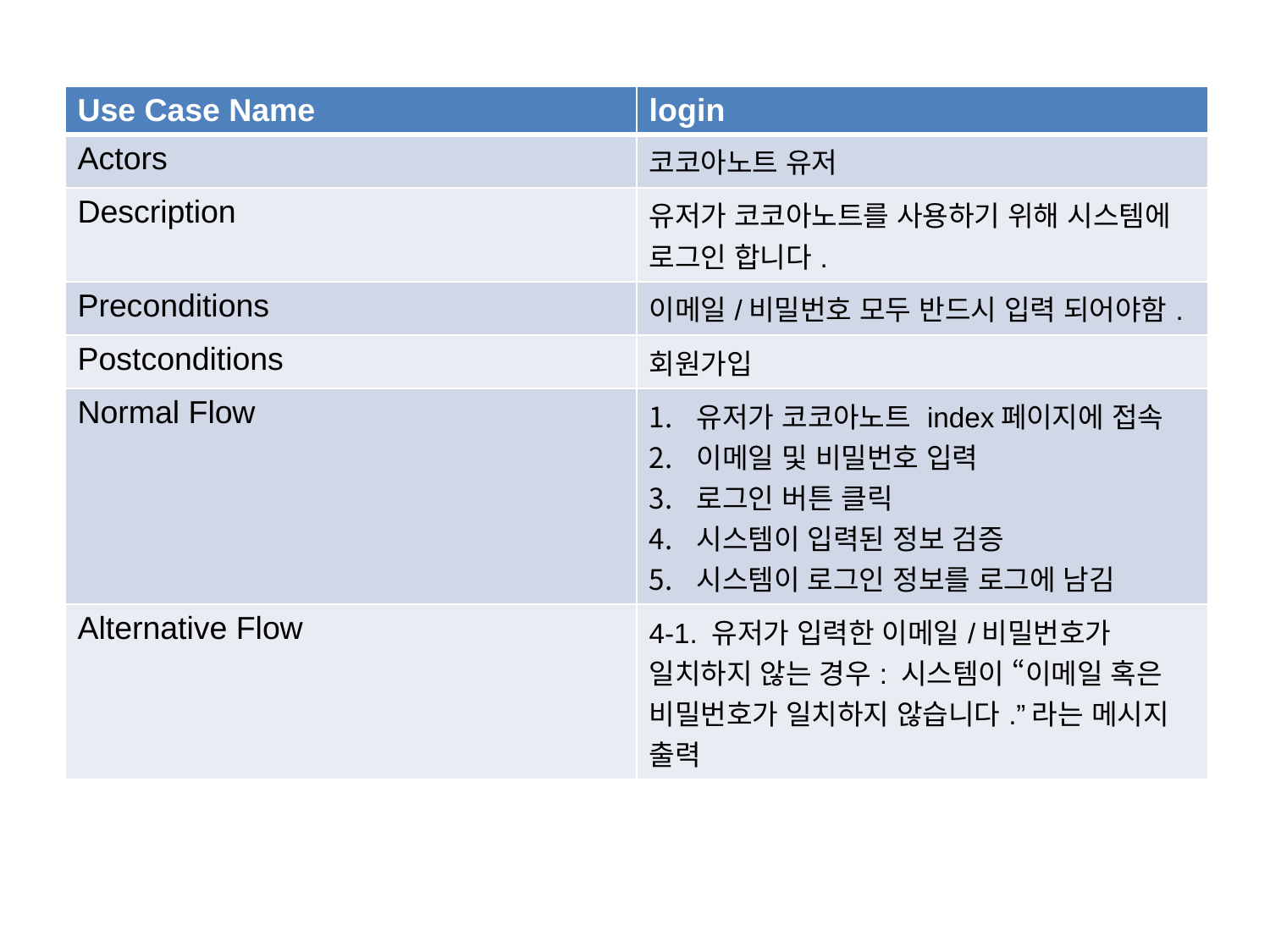

| Use Case Name | login |
| --- | --- |
| Actors | 코코아노트 유저 |
| Description | 유저가 코코아노트를 사용하기 위해 시스템에 로그인 합니다. |
| Preconditions | 이메일/비밀번호 모두 반드시 입력 되어야함. |
| Postconditions | 회원가입 |
| Normal Flow | 유저가 코코아노트 index페이지에 접속 이메일 및 비밀번호 입력 로그인 버튼 클릭 시스템이 입력된 정보 검증 시스템이 로그인 정보를 로그에 남김 |
| Alternative Flow | 4-1. 유저가 입력한 이메일/비밀번호가 일치하지 않는 경우: 시스템이 “이메일 혹은 비밀번호가 일치하지 않습니다.”라는 메시지 출력 |